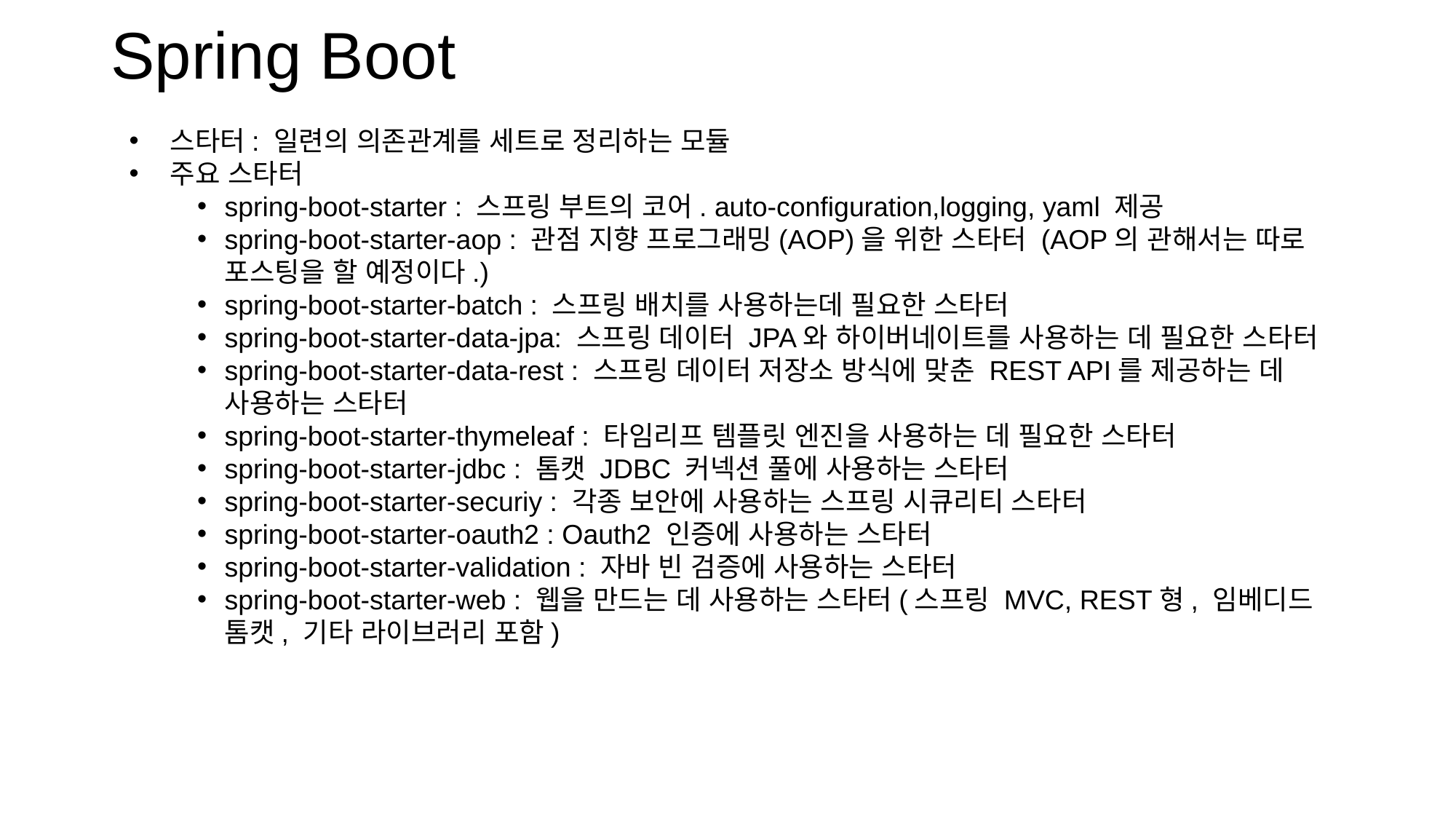

# Spring Boot
스타터: 일련의 의존관계를 세트로 정리하는 모듈
주요 스타터
spring-boot-starter : 스프링 부트의 코어. auto-configuration,logging, yaml 제공
spring-boot-starter-aop : 관점 지향 프로그래밍(AOP)을 위한 스타터 (AOP의 관해서는 따로 포스팅을 할 예정이다.)
spring-boot-starter-batch : 스프링 배치를 사용하는데 필요한 스타터
spring-boot-starter-data-jpa: 스프링 데이터 JPA와 하이버네이트를 사용하는 데 필요한 스타터
spring-boot-starter-data-rest : 스프링 데이터 저장소 방식에 맞춘 REST API를 제공하는 데 사용하는 스타터
spring-boot-starter-thymeleaf : 타임리프 템플릿 엔진을 사용하는 데 필요한 스타터
spring-boot-starter-jdbc : 톰캣 JDBC 커넥션 풀에 사용하는 스타터
spring-boot-starter-securiy : 각종 보안에 사용하는 스프링 시큐리티 스타터
spring-boot-starter-oauth2 : Oauth2 인증에 사용하는 스타터
spring-boot-starter-validation : 자바 빈 검증에 사용하는 스타터
spring-boot-starter-web : 웹을 만드는 데 사용하는 스타터(스프링 MVC, REST형, 임베디드 톰캣, 기타 라이브러리 포함)